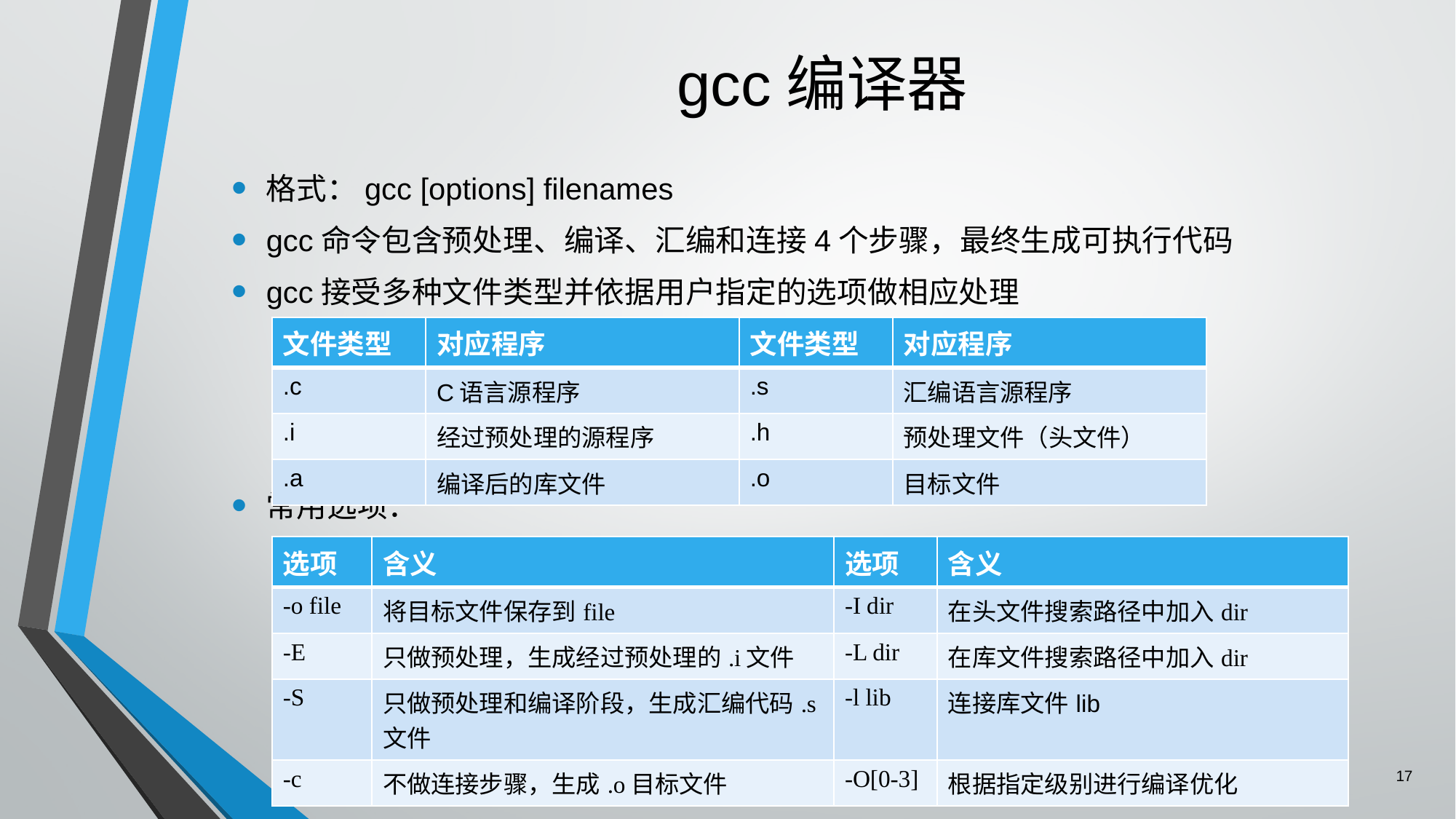

# gcc编译器
格式：gcc [options] filenames
gcc命令包含预处理、编译、汇编和连接4个步骤，最终生成可执行代码
gcc接受多种文件类型并依据用户指定的选项做相应处理

常用选项：
| 文件类型 | 对应程序 | 文件类型 | 对应程序 |
| --- | --- | --- | --- |
| .c | C语言源程序 | .s | 汇编语言源程序 |
| .i | 经过预处理的源程序 | .h | 预处理文件（头文件） |
| .a | 编译后的库文件 | .o | 目标文件 |
| 选项 | 含义 | 选项 | 含义 |
| --- | --- | --- | --- |
| -o file | 将目标文件保存到file | -I dir | 在头文件搜索路径中加入dir |
| -E | 只做预处理，生成经过预处理的.i文件 | -L dir | 在库文件搜索路径中加入dir |
| -S | 只做预处理和编译阶段，生成汇编代码.s文件 | -l lib | 连接库文件lib |
| -c | 不做连接步骤，生成.o目标文件 | -O[0-3] | 根据指定级别进行编译优化 |
17